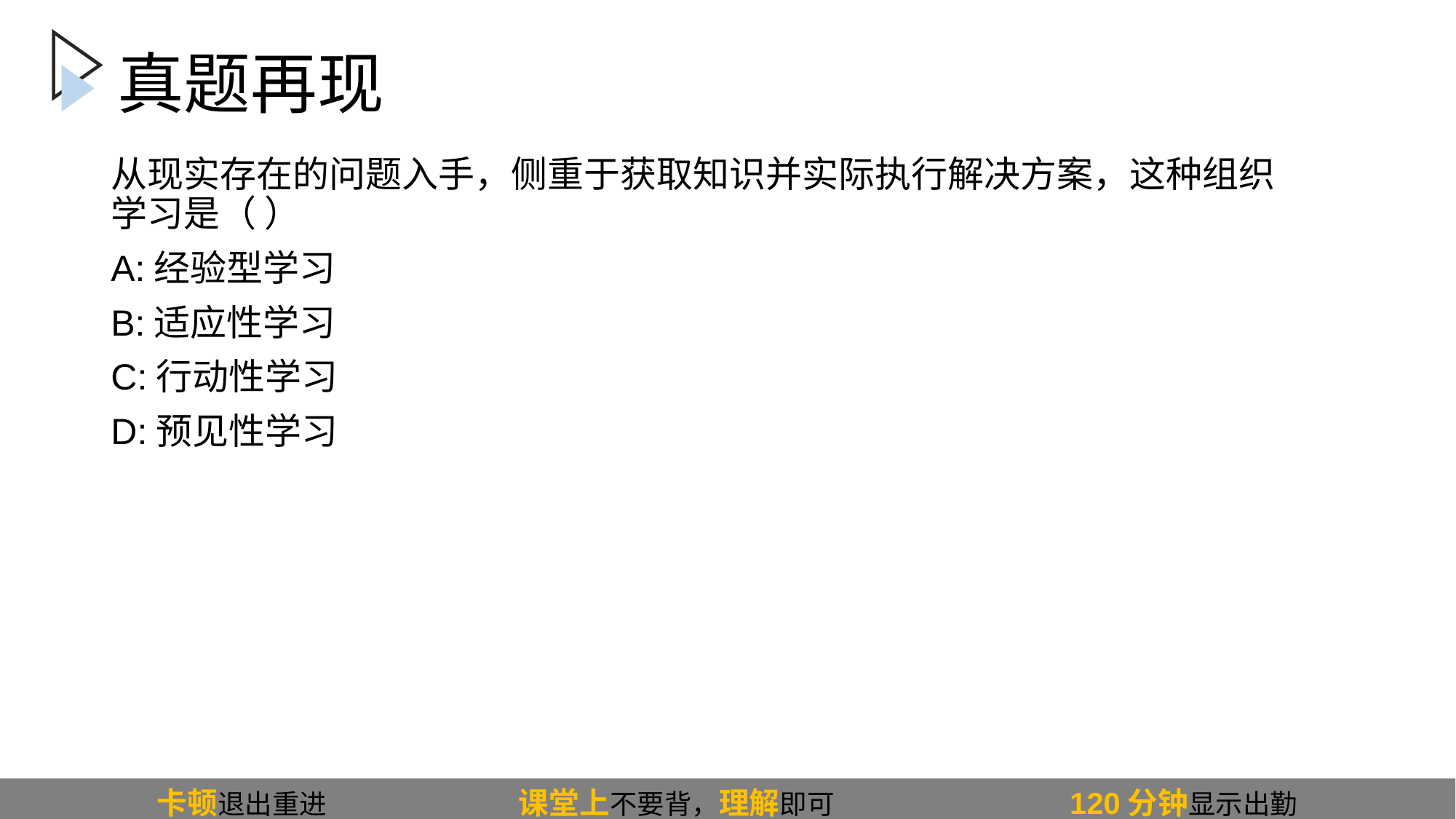

# 真题再现
从现实存在的问题入手，侧重于获取知识并实际执行解决方案，这种组织学习是（ ）
A:经验型学习
B:适应性学习
C:行动性学习
D:预见性学习